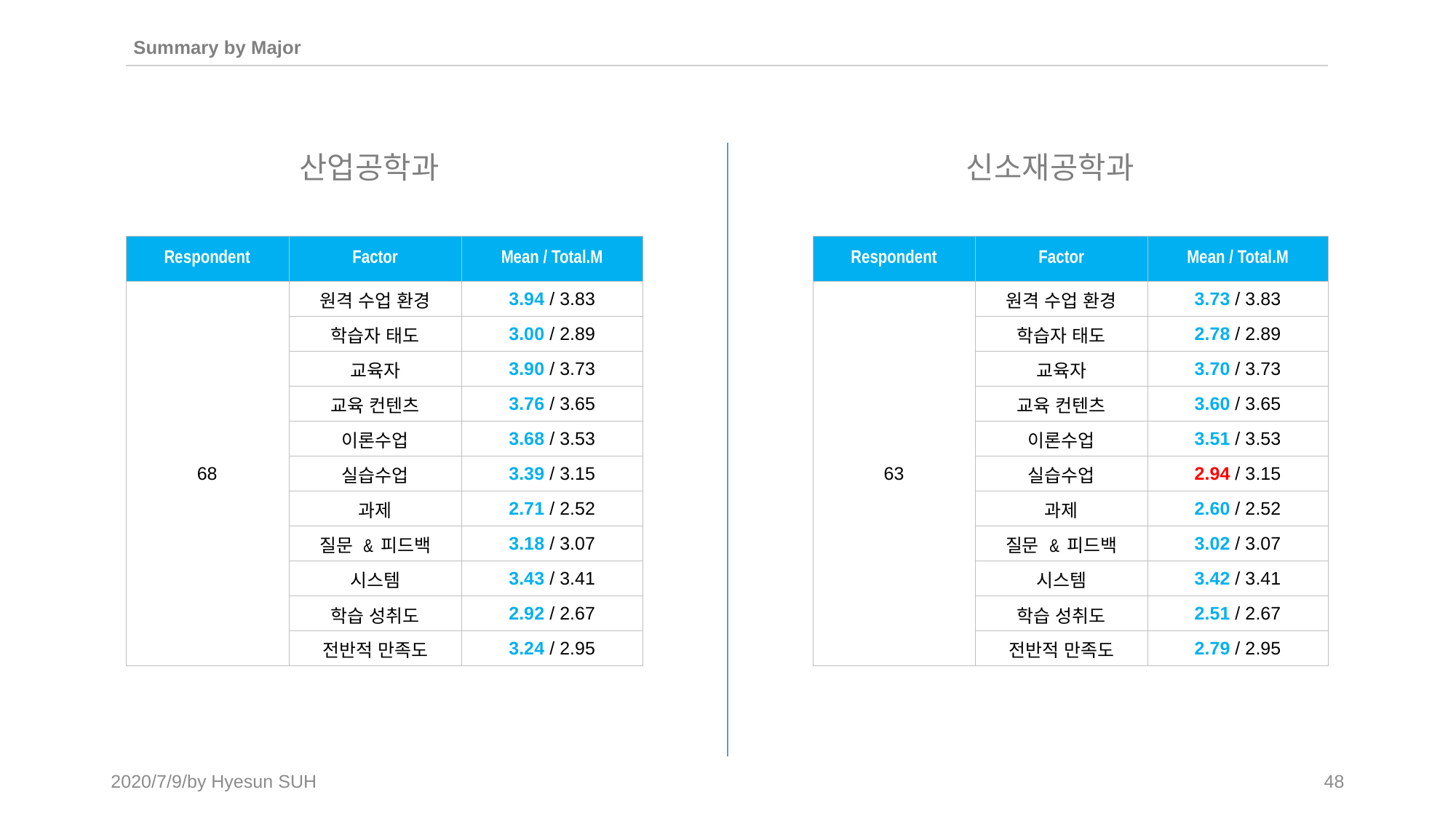

Summary by Major
산업공학과
신소재공학과
| Respondent | Factor | Mean / Total.M |
| --- | --- | --- |
| 68 | 원격 수업 환경 | 3.94 / 3.83 |
|  | 학습자 태도 | 3.00 / 2.89 |
|  | 교육자 | 3.90 / 3.73 |
|  | 교육 컨텐츠 | 3.76 / 3.65 |
|  | 이론수업 | 3.68 / 3.53 |
|  | 실습수업 | 3.39 / 3.15 |
|  | 과제 | 2.71 / 2.52 |
|  | 질문 & 피드백 | 3.18 / 3.07 |
|  | 시스템 | 3.43 / 3.41 |
|  | 학습 성취도 | 2.92 / 2.67 |
|  | 전반적 만족도 | 3.24 / 2.95 |
| Respondent | Factor | Mean / Total.M |
| --- | --- | --- |
| 63 | 원격 수업 환경 | 3.73 / 3.83 |
|  | 학습자 태도 | 2.78 / 2.89 |
|  | 교육자 | 3.70 / 3.73 |
|  | 교육 컨텐츠 | 3.60 / 3.65 |
|  | 이론수업 | 3.51 / 3.53 |
|  | 실습수업 | 2.94 / 3.15 |
|  | 과제 | 2.60 / 2.52 |
|  | 질문 & 피드백 | 3.02 / 3.07 |
|  | 시스템 | 3.42 / 3.41 |
|  | 학습 성취도 | 2.51 / 2.67 |
|  | 전반적 만족도 | 2.79 / 2.95 |
2020/7/9/by Hyesun SUH
48